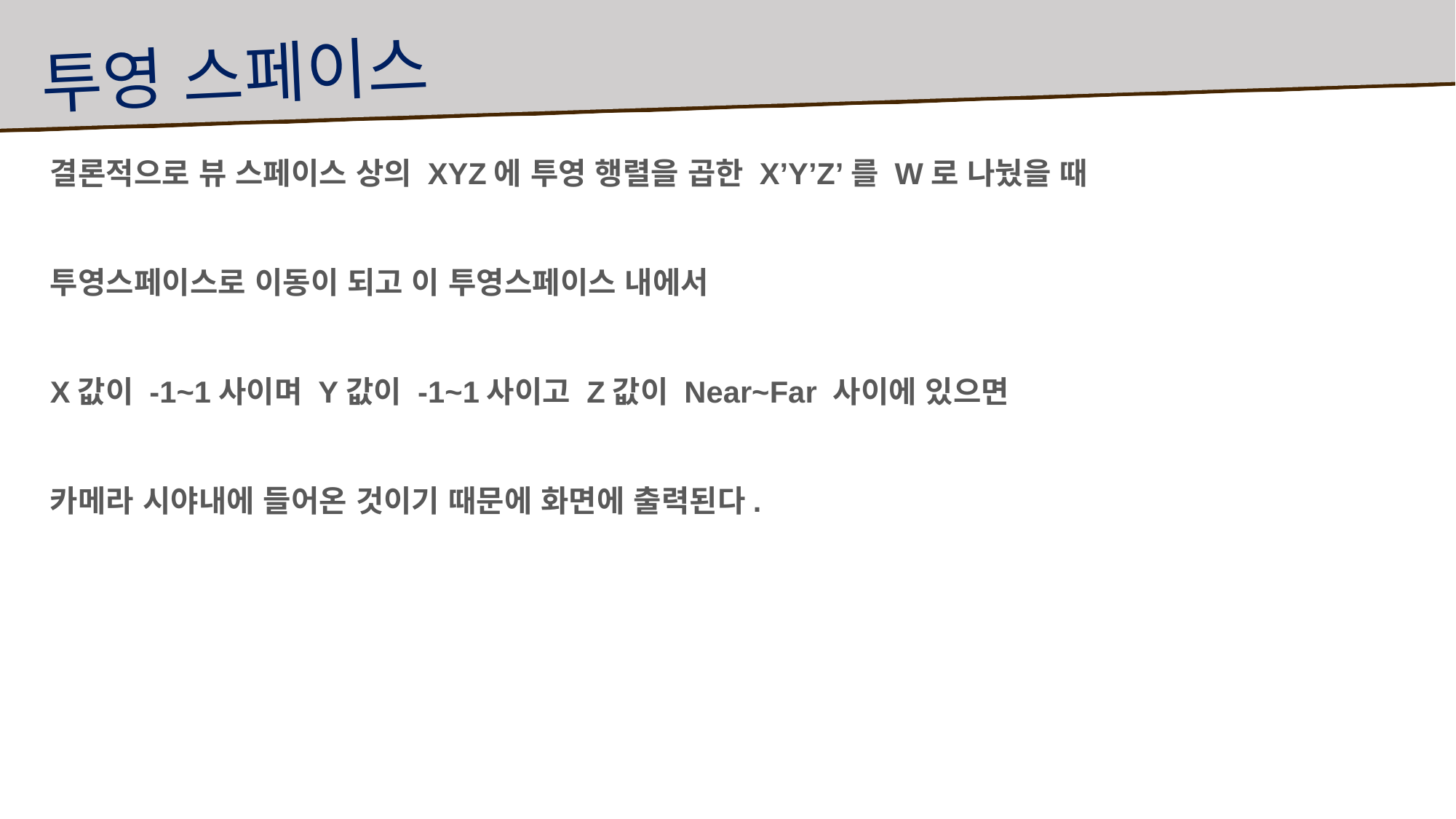

투영 스페이스

결론적으로 뷰 스페이스 상의 XYZ에 투영 행렬을 곱한 X’Y’Z’를 W로 나눴을 때

투영스페이스로 이동이 되고 이 투영스페이스 내에서

X값이 -1~1사이며 Y값이 -1~1사이고 Z값이 Near~Far 사이에 있으면

카메라 시야내에 들어온 것이기 때문에 화면에 출력된다.